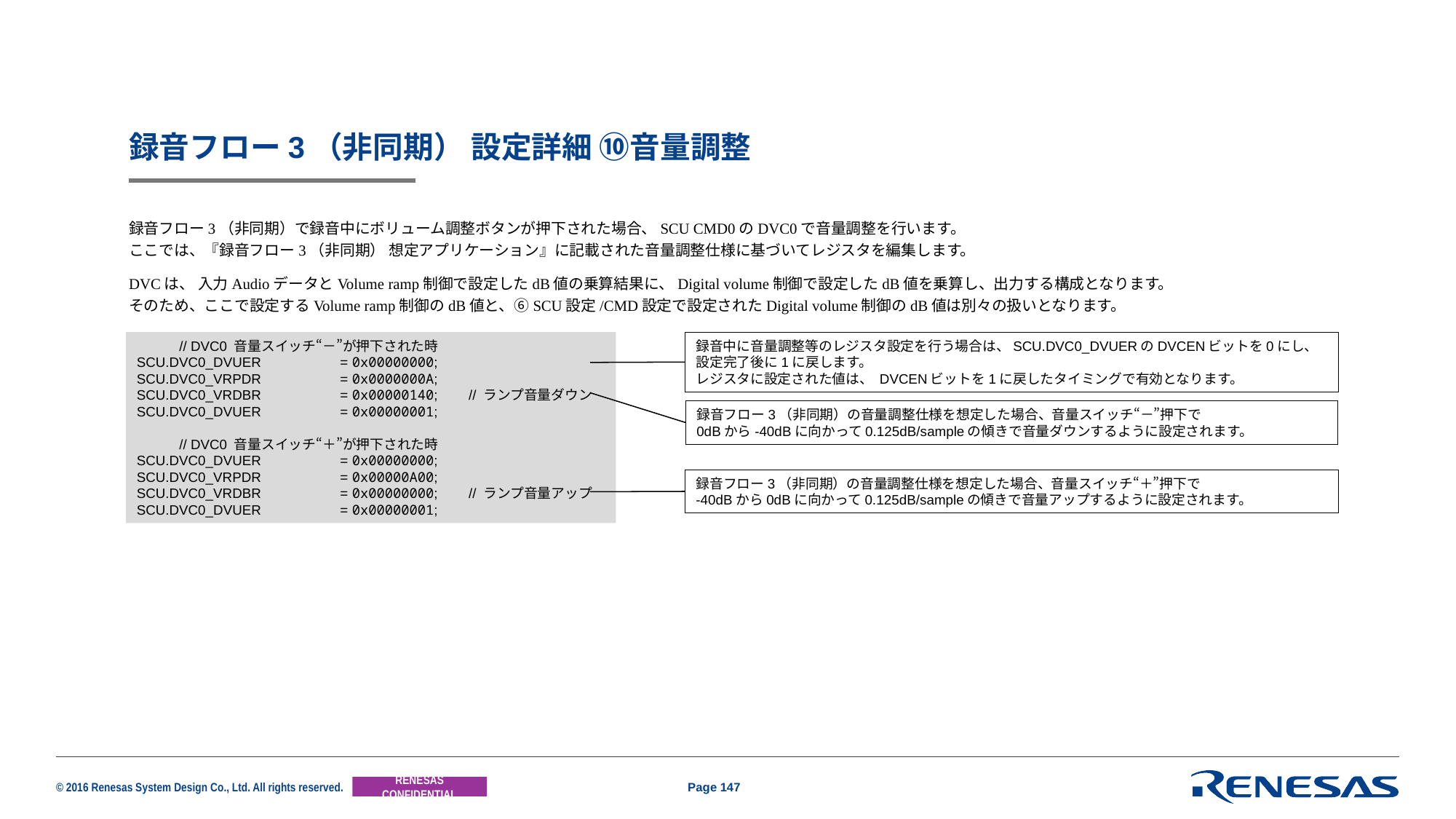

# 録音フロー3（非同期） 設定詳細 ⑩音量調整
録音フロー3（非同期）で録音中にボリューム調整ボタンが押下された場合、SCU CMD0のDVC0で音量調整を行います。
ここでは、『録音フロー3（非同期） 想定アプリケーション』に記載された音量調整仕様に基づいてレジスタを編集します。
DVCは、 入力AudioデータとVolume ramp制御で設定したdB値の乗算結果に、Digital volume制御で設定したdB値を乗算し、出力する構成となります。
そのため、ここで設定するVolume ramp制御のdB値と、⑥SCU設定/CMD設定で設定されたDigital volume制御のdB値は別々の扱いとなります。
	// DVC0 音量スイッチ“－”が押下された時
SCU.DVC0_DVUER	= 0x00000000;
SCU.DVC0_VRPDR	= 0x0000000A;
SCU.DVC0_VRDBR	= 0x00000140;	// ランプ音量ダウン
SCU.DVC0_DVUER	= 0x00000001;

	// DVC0 音量スイッチ“＋”が押下された時
SCU.DVC0_DVUER	= 0x00000000;
SCU.DVC0_VRPDR	= 0x00000A00;
SCU.DVC0_VRDBR	= 0x00000000;	// ランプ音量アップ
SCU.DVC0_DVUER	= 0x00000001;
録音中に音量調整等のレジスタ設定を行う場合は、SCU.DVC0_DVUERのDVCENビットを0にし、設定完了後に1に戻します。
レジスタに設定された値は、 DVCENビットを1に戻したタイミングで有効となります。
録音フロー3（非同期）の音量調整仕様を想定した場合、音量スイッチ“－”押下で
0dBから-40dBに向かって0.125dB/sampleの傾きで音量ダウンするように設定されます。
録音フロー3（非同期）の音量調整仕様を想定した場合、音量スイッチ“＋”押下で
-40dBから0dBに向かって0.125dB/sampleの傾きで音量アップするように設定されます。
Page 147